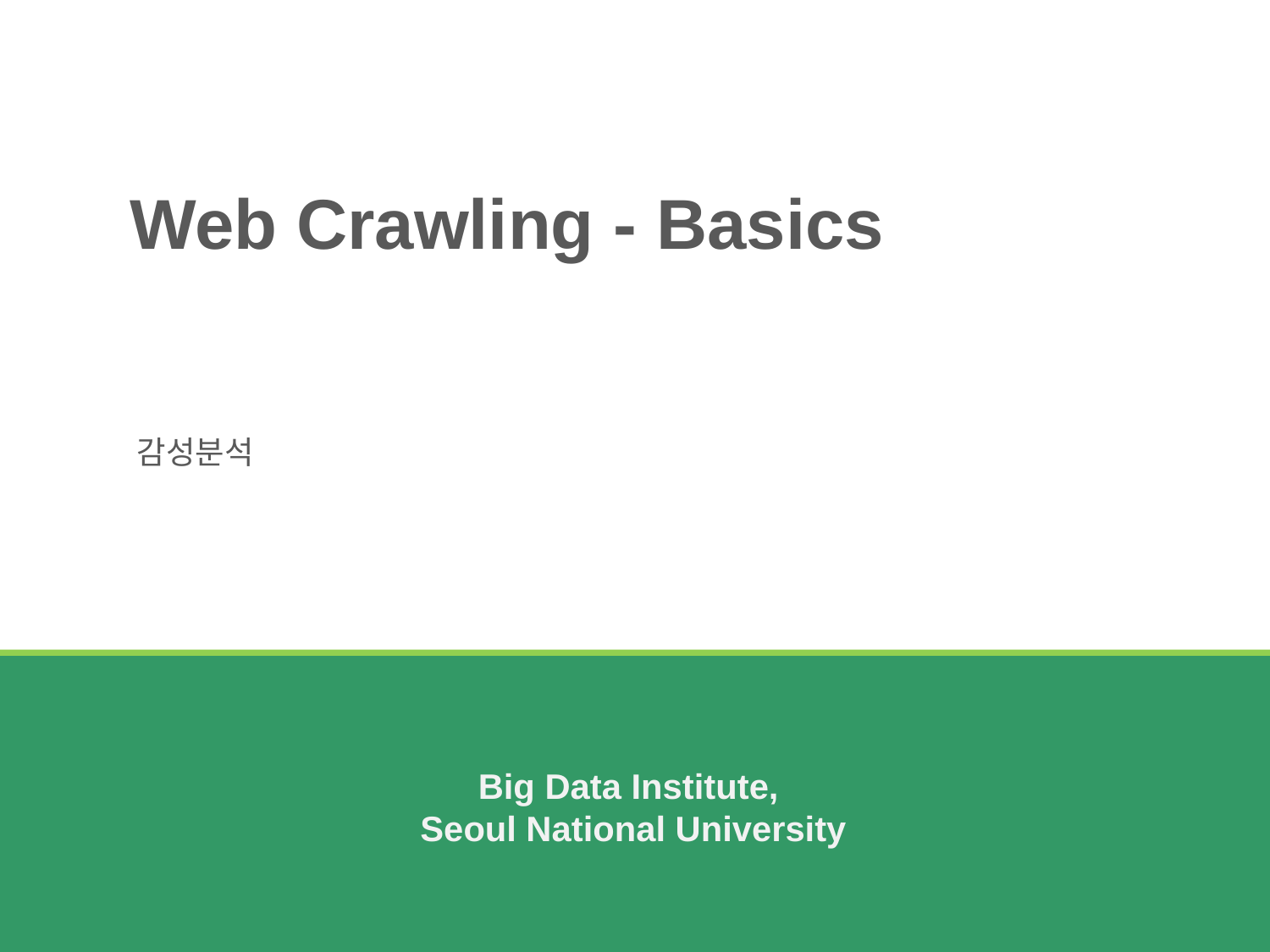

Web Crawling - Basics
감성분석

Big Data Institute,
Seoul National University